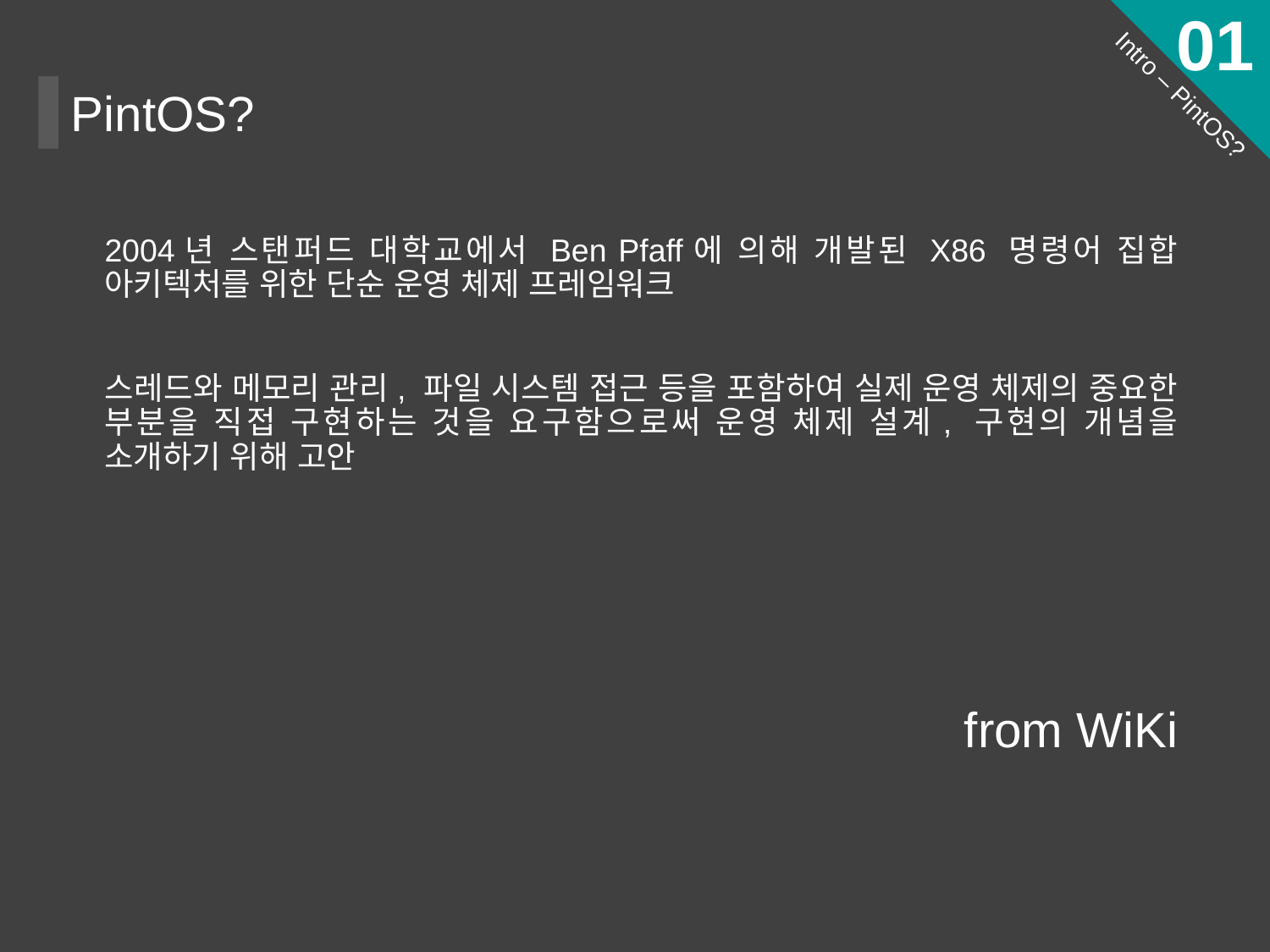

01
Intro – PintOS?

PintOS?
2004년 스탠퍼드 대학교에서 Ben Pfaff에 의해 개발된 X86 명령어 집합 아키텍처를 위한 단순 운영 체제 프레임워크

스레드와 메모리 관리, 파일 시스템 접근 등을 포함하여 실제 운영 체제의 중요한 부분을 직접 구현하는 것을 요구함으로써 운영 체제 설계, 구현의 개념을 소개하기 위해 고안

from WiKi